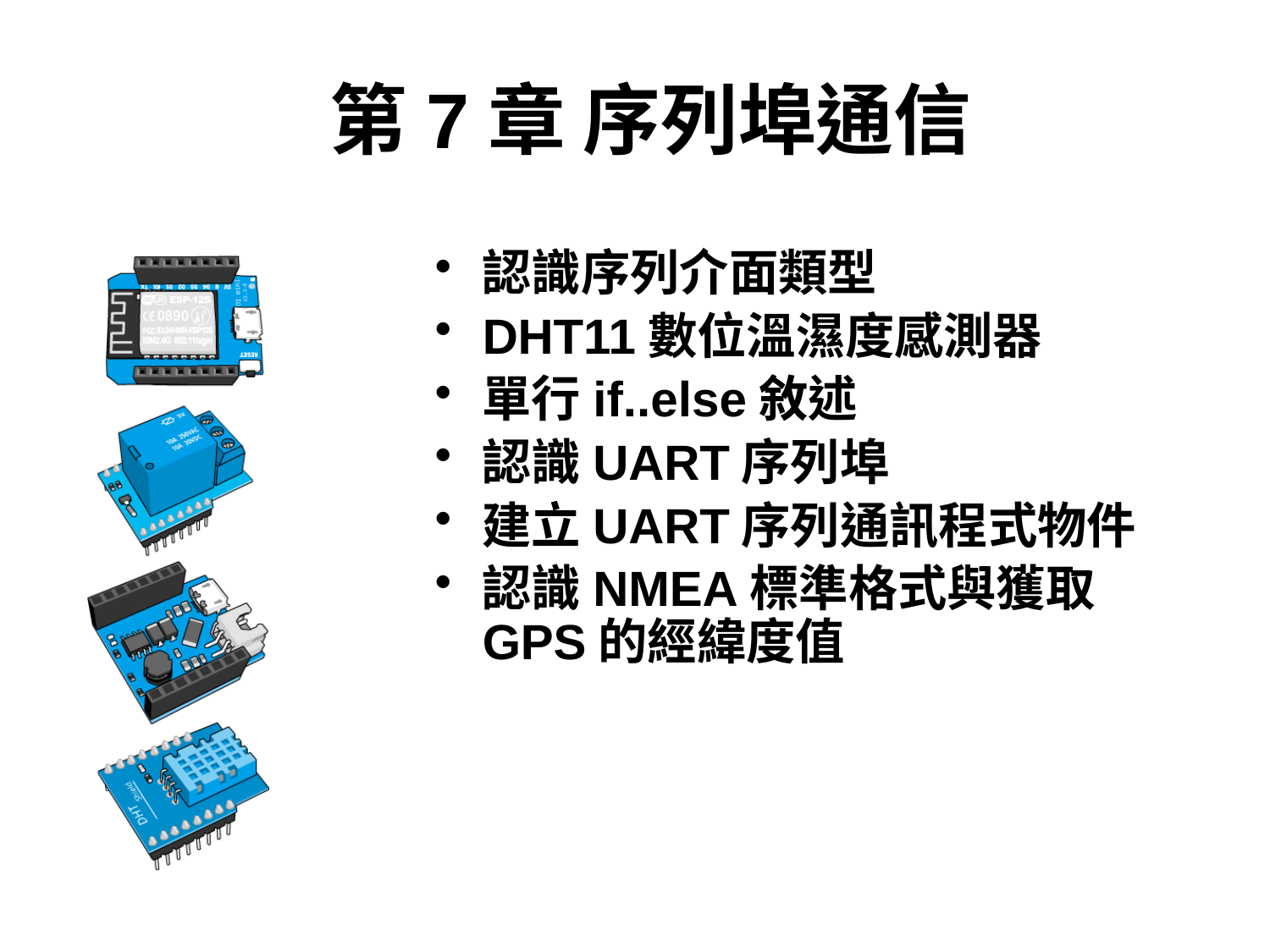

# 第7章 序列埠通信
認識序列介面類型
DHT11數位溫濕度感測器
單行if..else敘述
認識UART序列埠
建立UART序列通訊程式物件
認識NMEA標準格式與獲取GPS的經緯度值